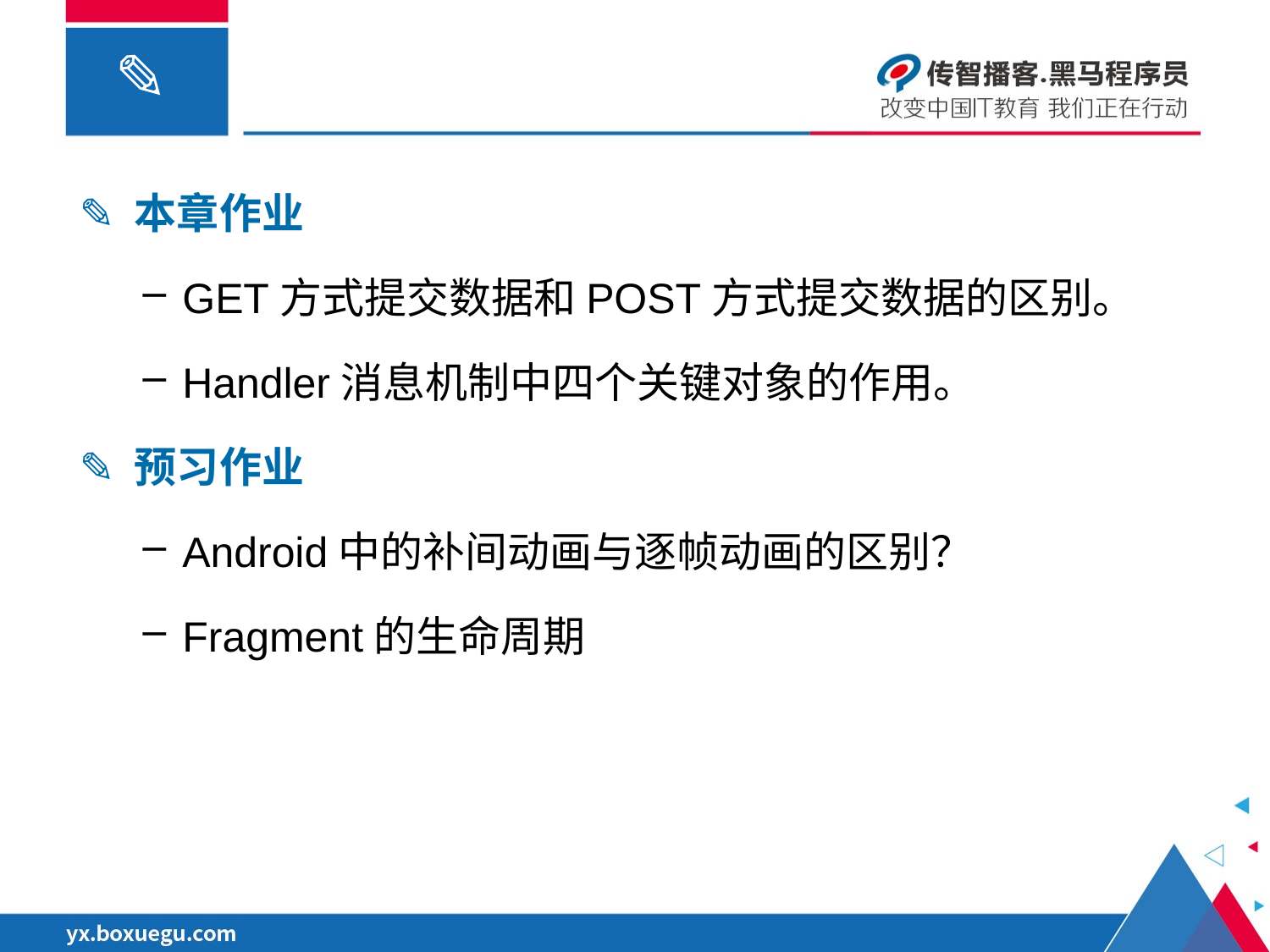

✎ 本章作业
GET方式提交数据和POST方式提交数据的区别。
Handler消息机制中四个关键对象的作用。
✎ 预习作业
Android中的补间动画与逐帧动画的区别？
Fragment的生命周期